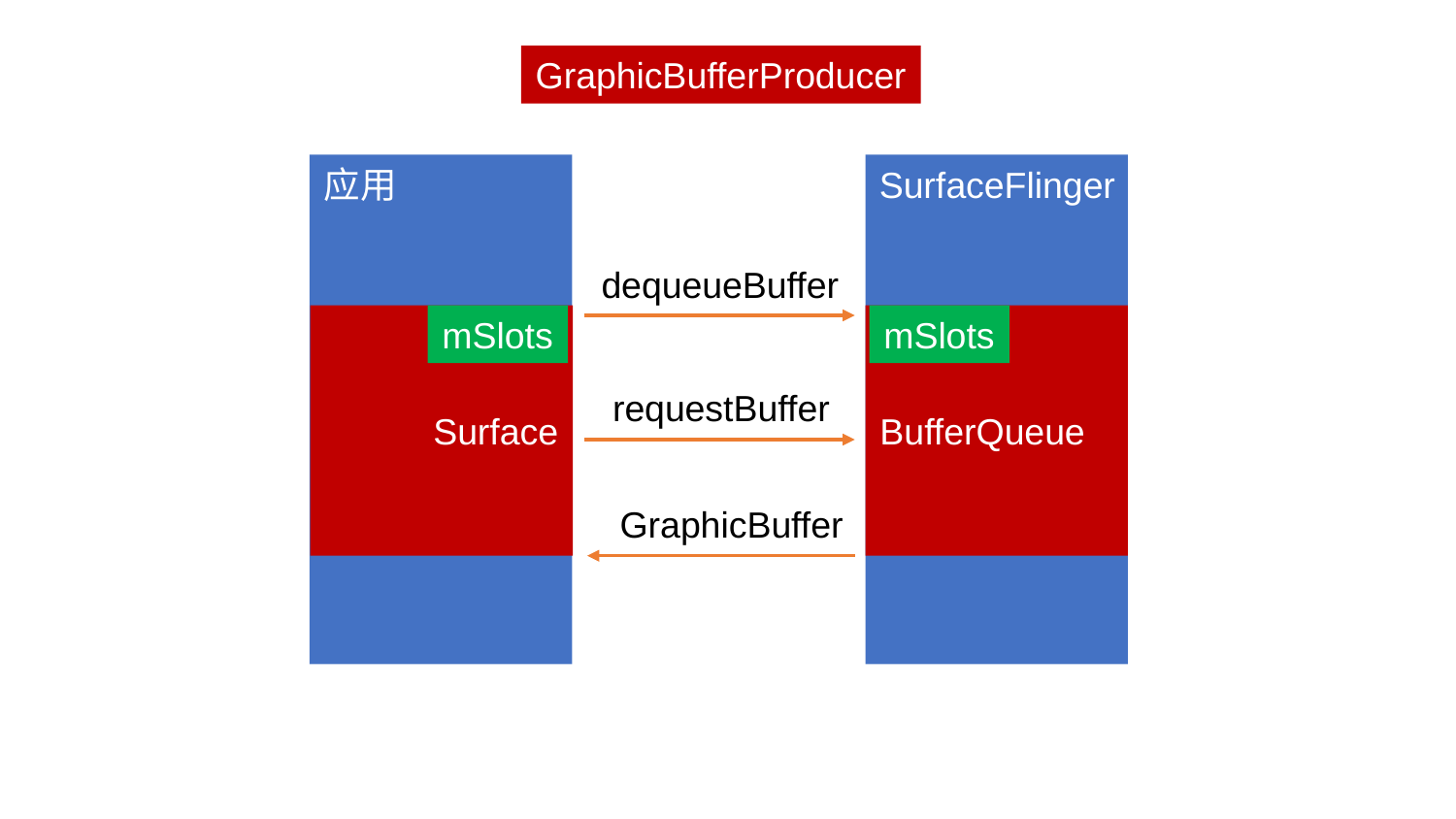

GraphicBufferProducer
应用

SurfaceFlinger

dequeueBuffer
mSlots
mSlots
Surface
BufferQueue
requestBuffer
GraphicBuffer